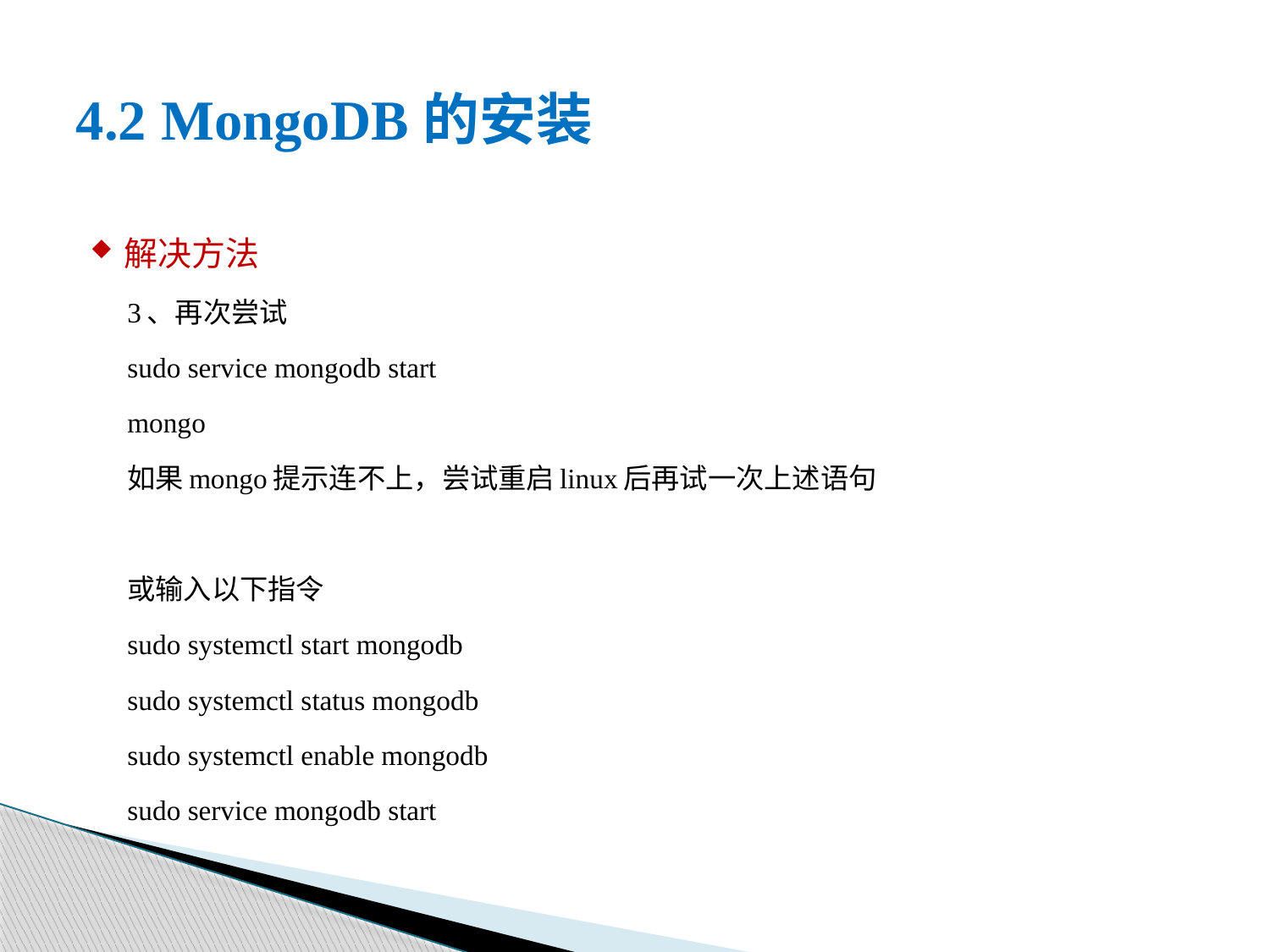

# 4.2 MongoDB的安装
解决方法
3、再次尝试
sudo service mongodb start
mongo
如果mongo提示连不上，尝试重启linux后再试一次上述语句

或输入以下指令
sudo systemctl start mongodb
sudo systemctl status mongodb
sudo systemctl enable mongodb
sudo service mongodb start